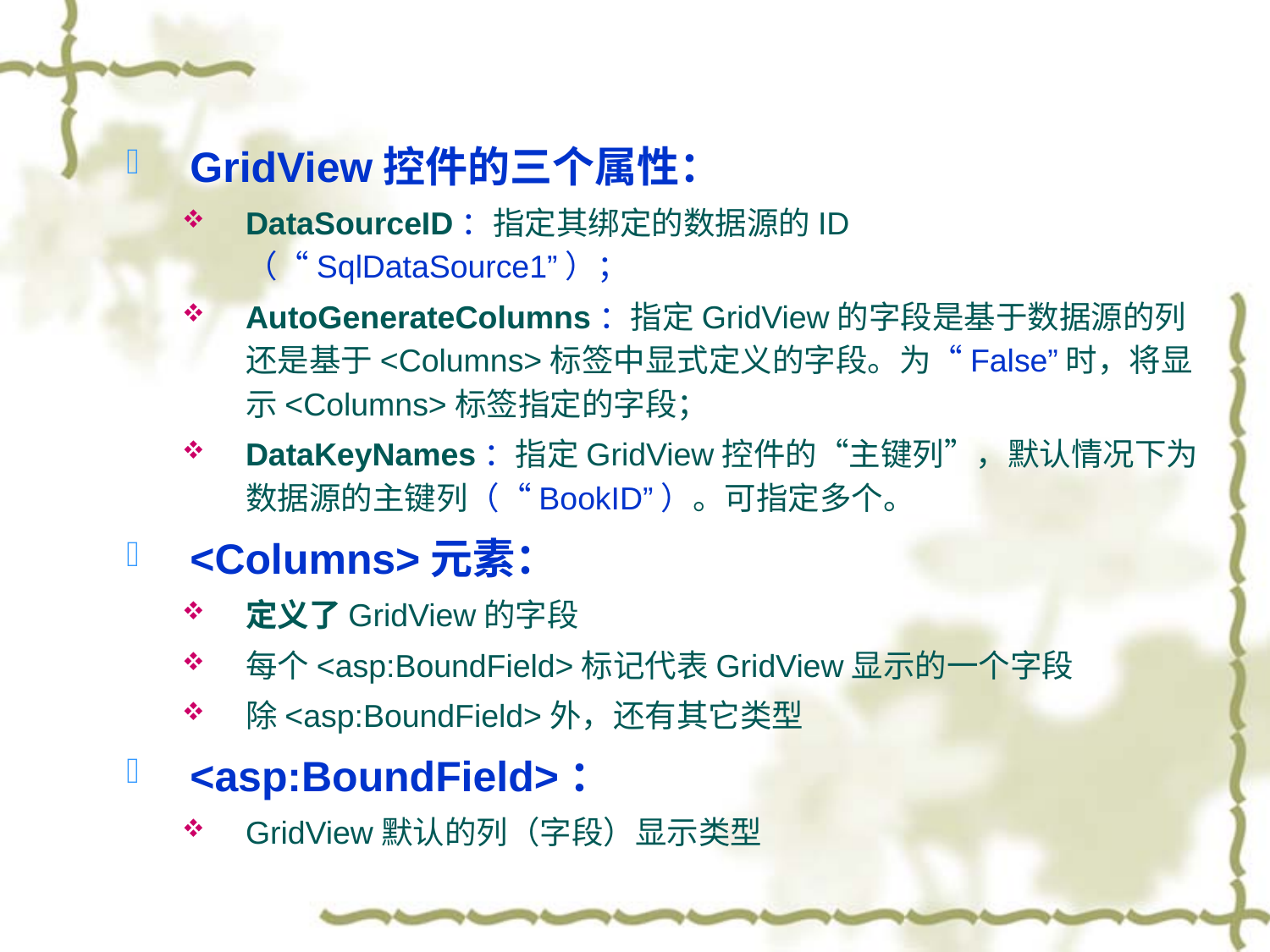

GridView控件的三个属性：
DataSourceID：指定其绑定的数据源的ID （“SqlDataSource1”）；
AutoGenerateColumns：指定GridView的字段是基于数据源的列还是基于<Columns>标签中显式定义的字段。为“False”时，将显示<Columns>标签指定的字段；
DataKeyNames：指定GridView控件的“主键列”，默认情况下为数据源的主键列（“BookID”）。可指定多个。
<Columns>元素：
定义了GridView的字段
每个<asp:BoundField>标记代表GridView显示的一个字段
除<asp:BoundField>外，还有其它类型
<asp:BoundField>：
GridView默认的列（字段）显示类型